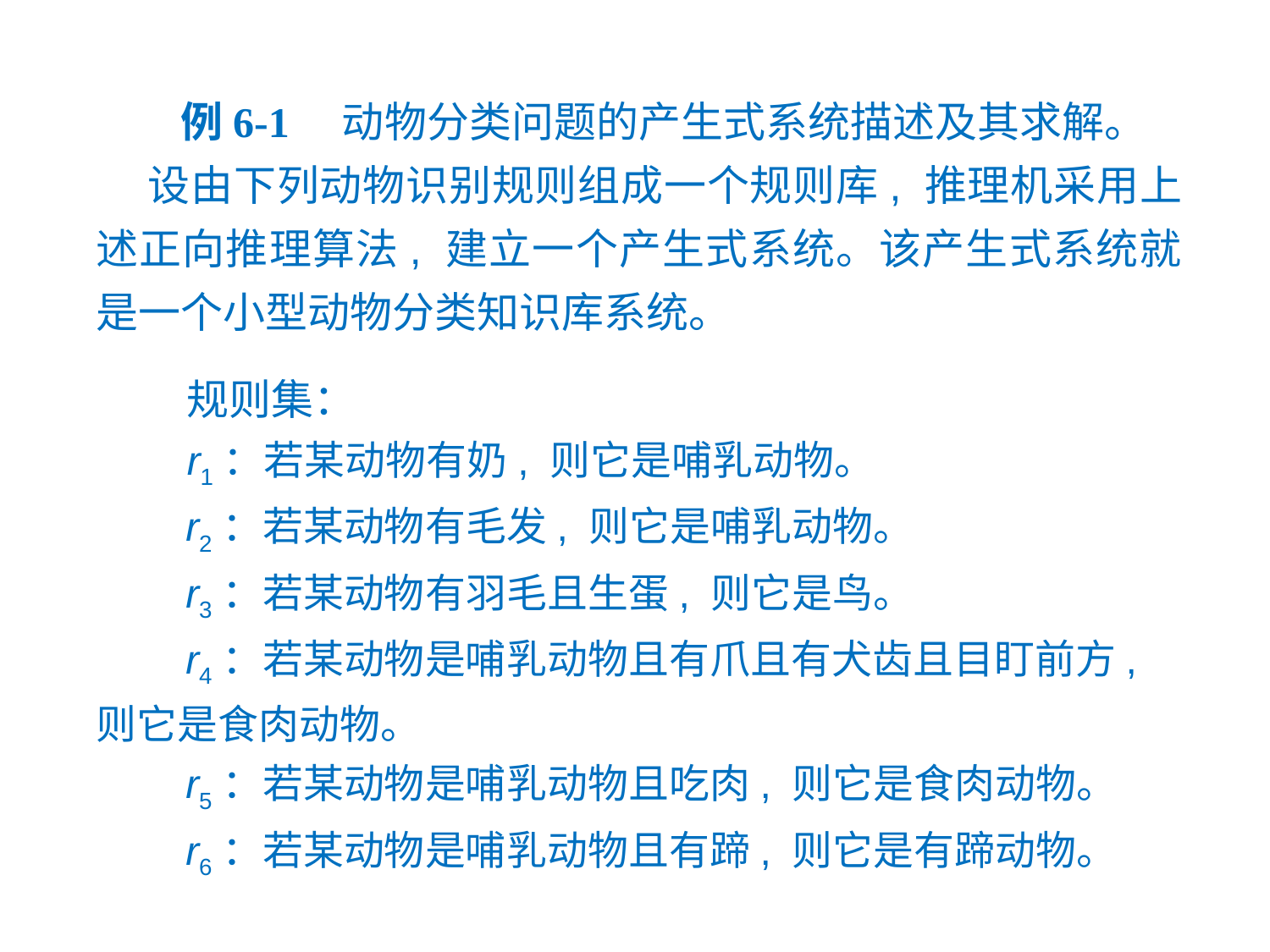

例6-1　动物分类问题的产生式系统描述及其求解。
    设由下列动物识别规则组成一个规则库, 推理机采用上述正向推理算法, 建立一个产生式系统。该产生式系统就是一个小型动物分类知识库系统。
    　规则集：
　　r1：若某动物有奶, 则它是哺乳动物。
        r2：若某动物有毛发, 则它是哺乳动物。
        r3：若某动物有羽毛且生蛋, 则它是鸟。
        r4：若某动物是哺乳动物且有爪且有犬齿且目盯前方, 则它是食肉动物。
        r5：若某动物是哺乳动物且吃肉, 则它是食肉动物。
        r6：若某动物是哺乳动物且有蹄, 则它是有蹄动物。